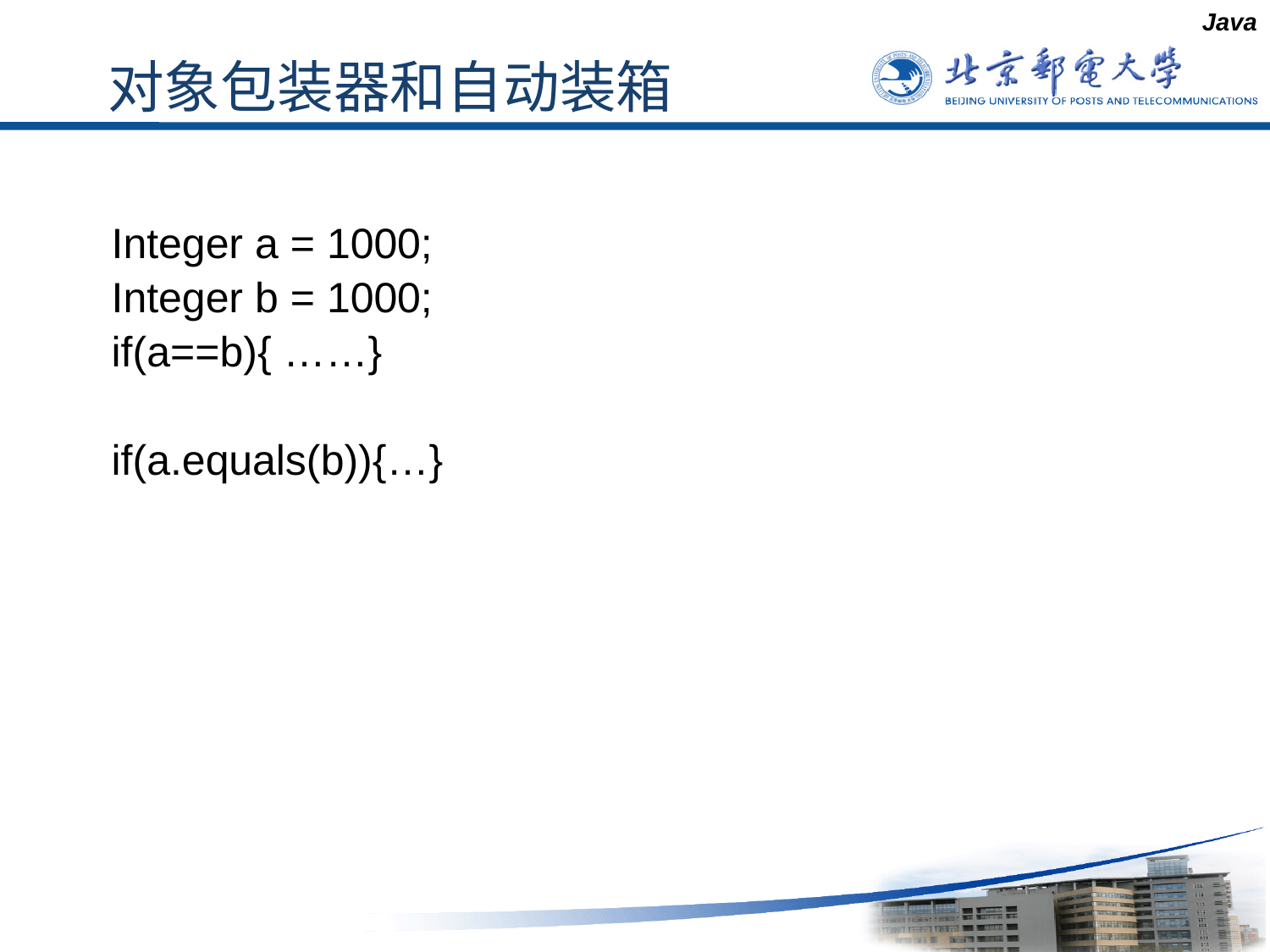

Java
# 对象包装器和自动装箱

   Integer a = 1000;
   Integer b = 1000;
   if(a==b){ ……}

   if(a.equals(b)){…}